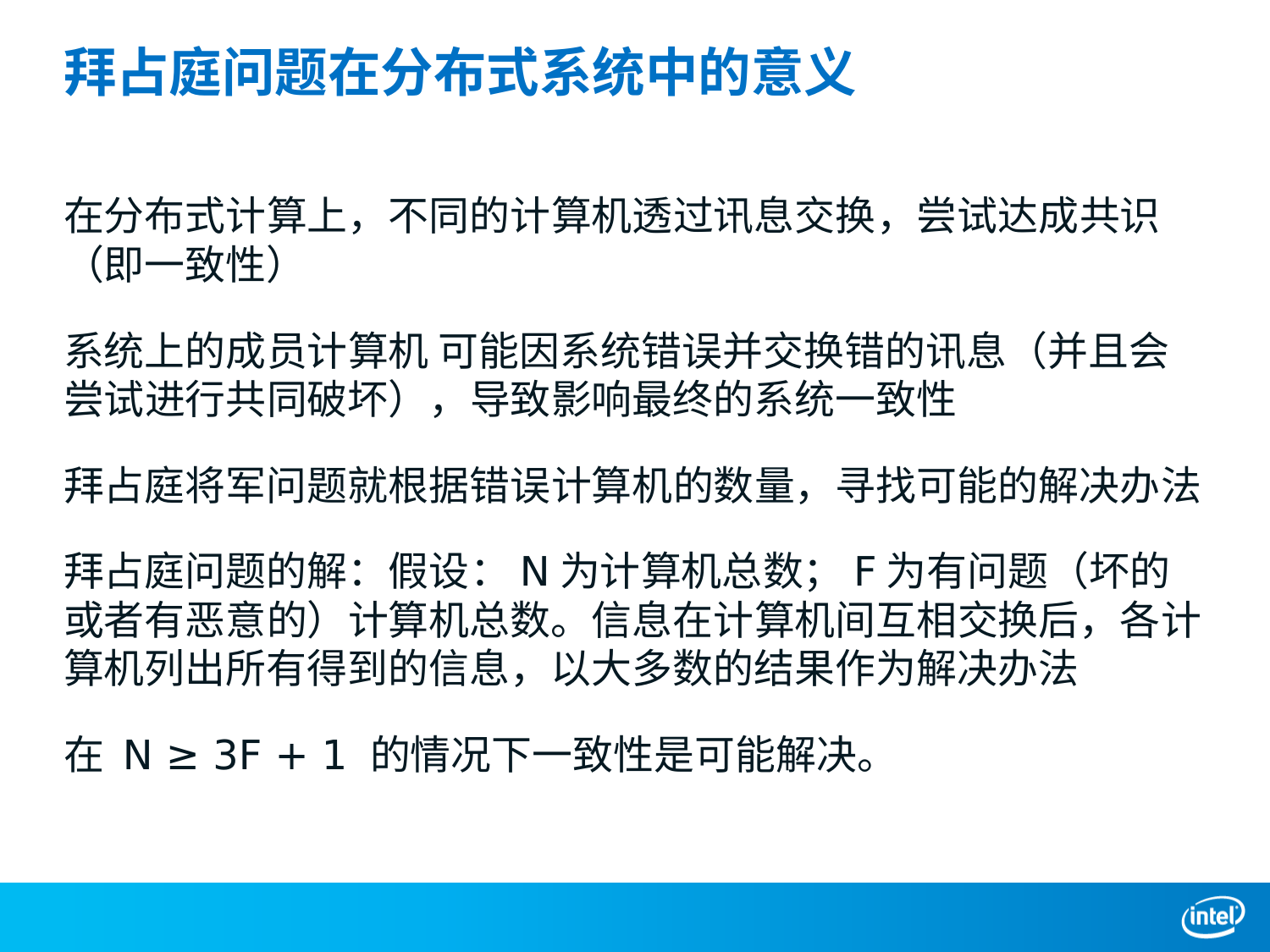

# 拜占庭问题在分布式系统中的意义
在分布式计算上，不同的计算机透过讯息交换，尝试达成共识（即一致性）
系统上的成员计算机 可能因系统错误并交换错的讯息（并且会尝试进行共同破坏），导致影响最终的系统一致性
拜占庭将军问题就根据错误计算机的数量，寻找可能的解决办法
拜占庭问题的解：假设：N为计算机总数；F为有问题（坏的或者有恶意的）计算机总数。信息在计算机间互相交换后，各计算机列出所有得到的信息，以大多数的结果作为解决办法
在 N ≥ 3F + 1 的情况下一致性是可能解决。